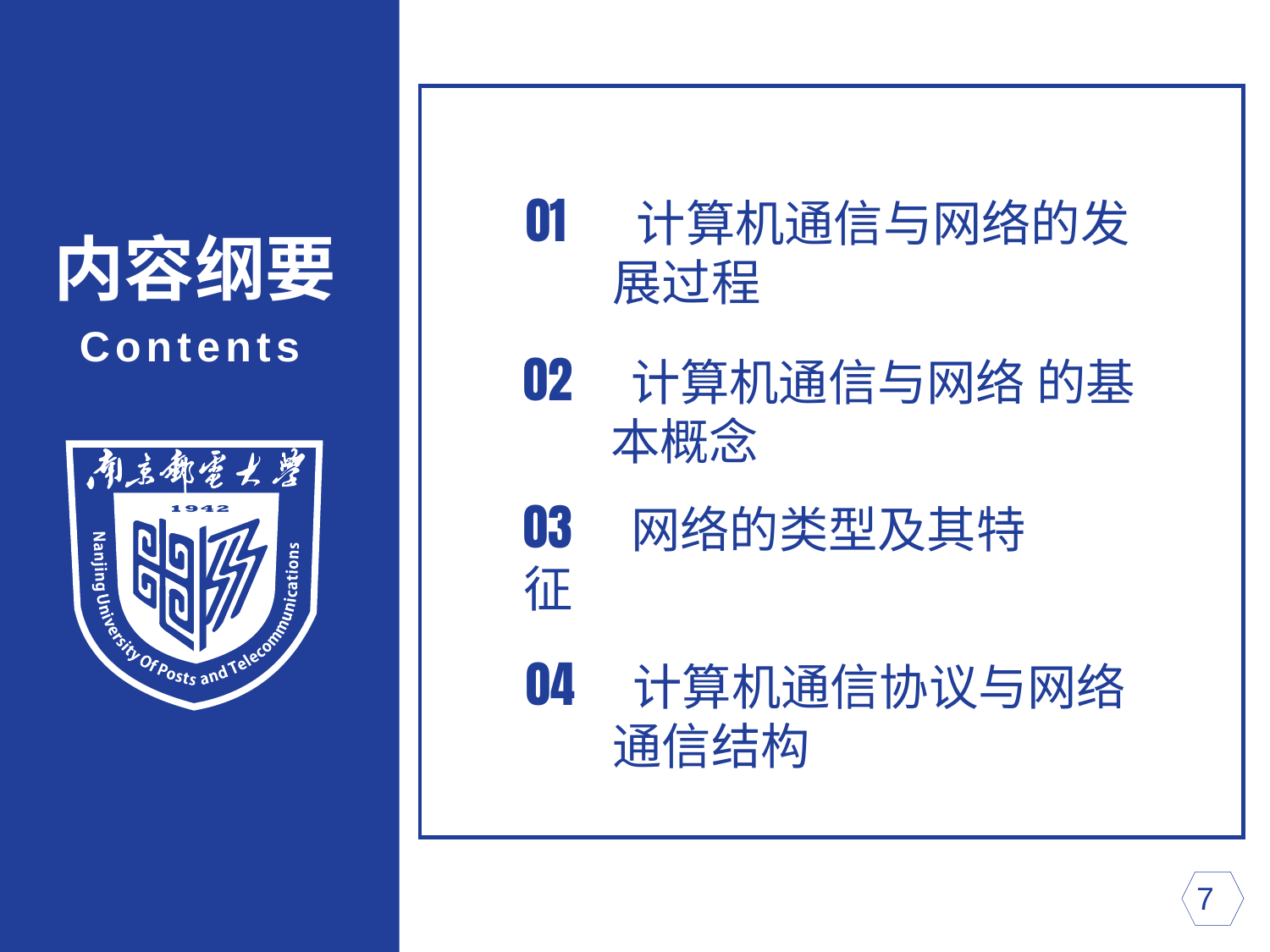

01     计算机通信与网络的发展过程
内容纲要
Contents
02    计算机通信与网络 的基本概念

03    网络的类型及其特征
04    计算机通信协议与网络通信结构

 7